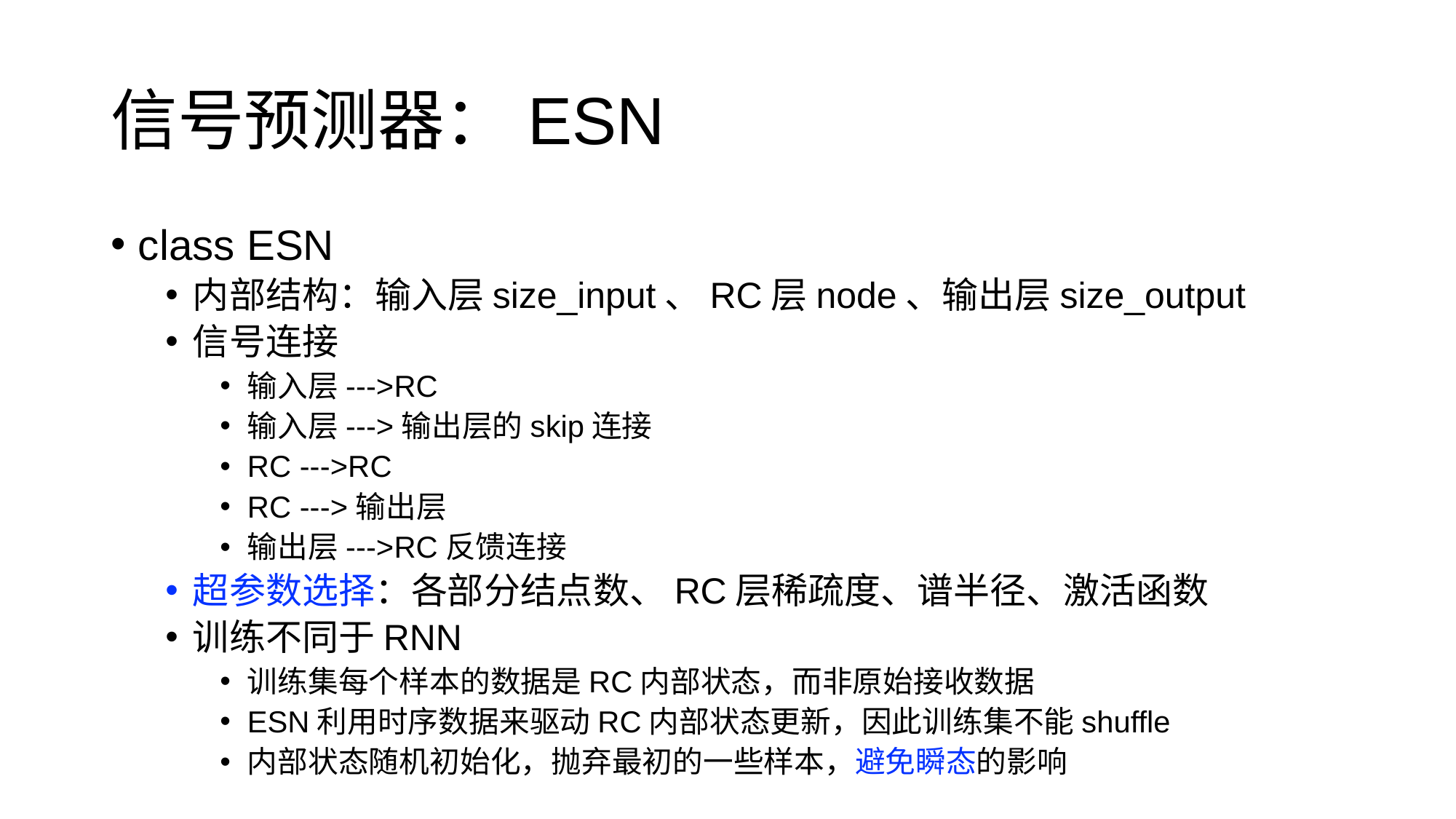

# 信号预测器：ESN
class ESN
内部结构：输入层size_input、RC层node、输出层size_output
信号连接
输入层--->RC
输入层--->输出层的skip连接
RC --->RC
RC --->输出层
输出层--->RC反馈连接
超参数选择：各部分结点数、RC层稀疏度、谱半径、激活函数
训练不同于RNN
训练集每个样本的数据是RC内部状态，而非原始接收数据
ESN利用时序数据来驱动RC内部状态更新，因此训练集不能shuffle
内部状态随机初始化，抛弃最初的一些样本，避免瞬态的影响